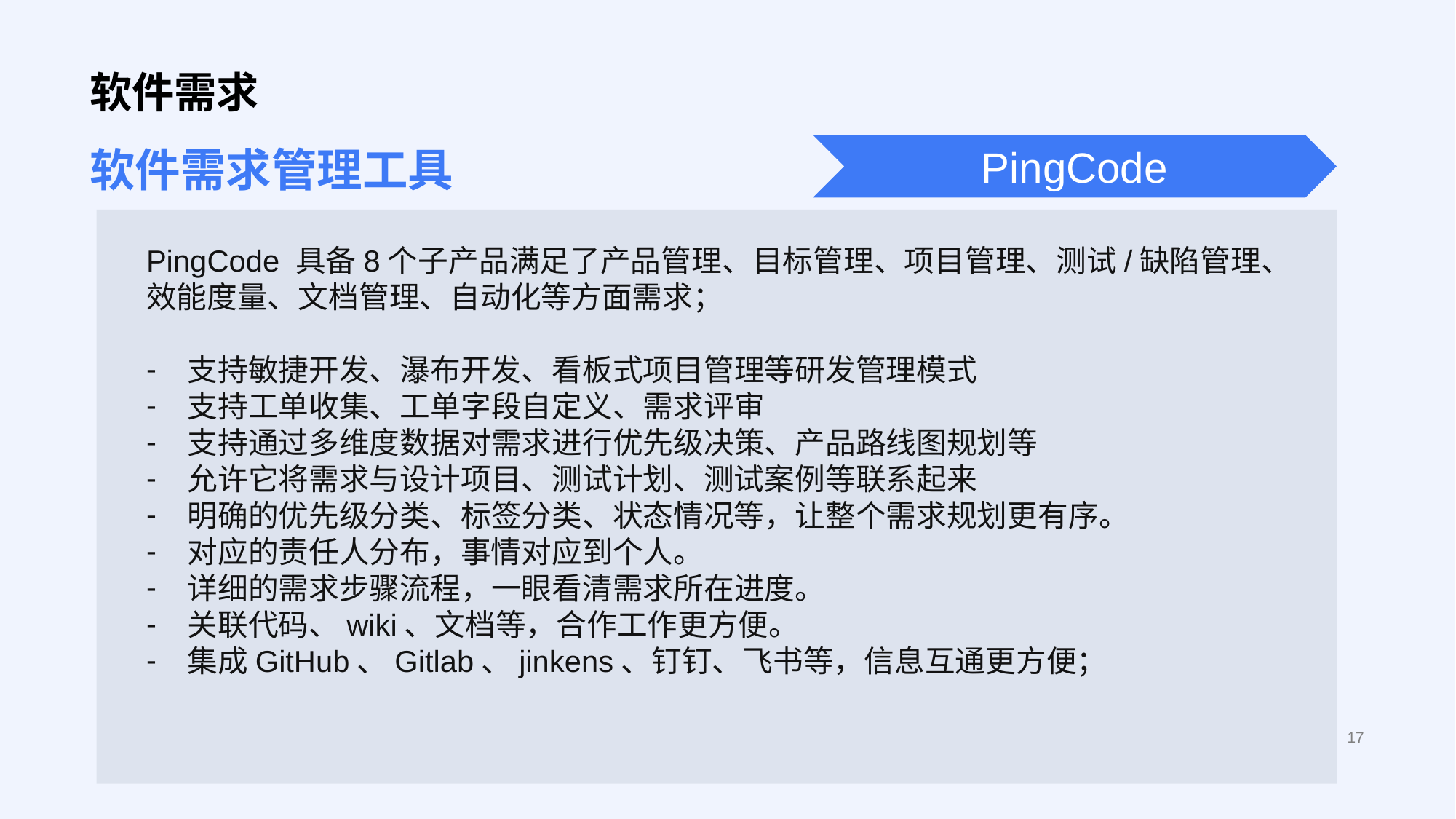

# 软件需求
软件需求管理工具
PingCode

PingCode 具备8个子产品满足了产品管理、目标管理、项目管理、测试/缺陷管理、效能度量、文档管理、自动化等方面需求；
支持敏捷开发、瀑布开发、看板式项目管理等研发管理模式
支持工单收集、工单字段自定义、需求评审
支持通过多维度数据对需求进行优先级决策、产品路线图规划等
允许它将需求与设计项目、测试计划、测试案例等联系起来
明确的优先级分类、标签分类、状态情况等，让整个需求规划更有序。
对应的责任人分布，事情对应到个人。
详细的需求步骤流程，一眼看清需求所在进度。
关联代码、wiki、文档等，合作工作更方便。
集成GitHub、Gitlab、jinkens、钉钉、飞书等，信息互通更方便；
17